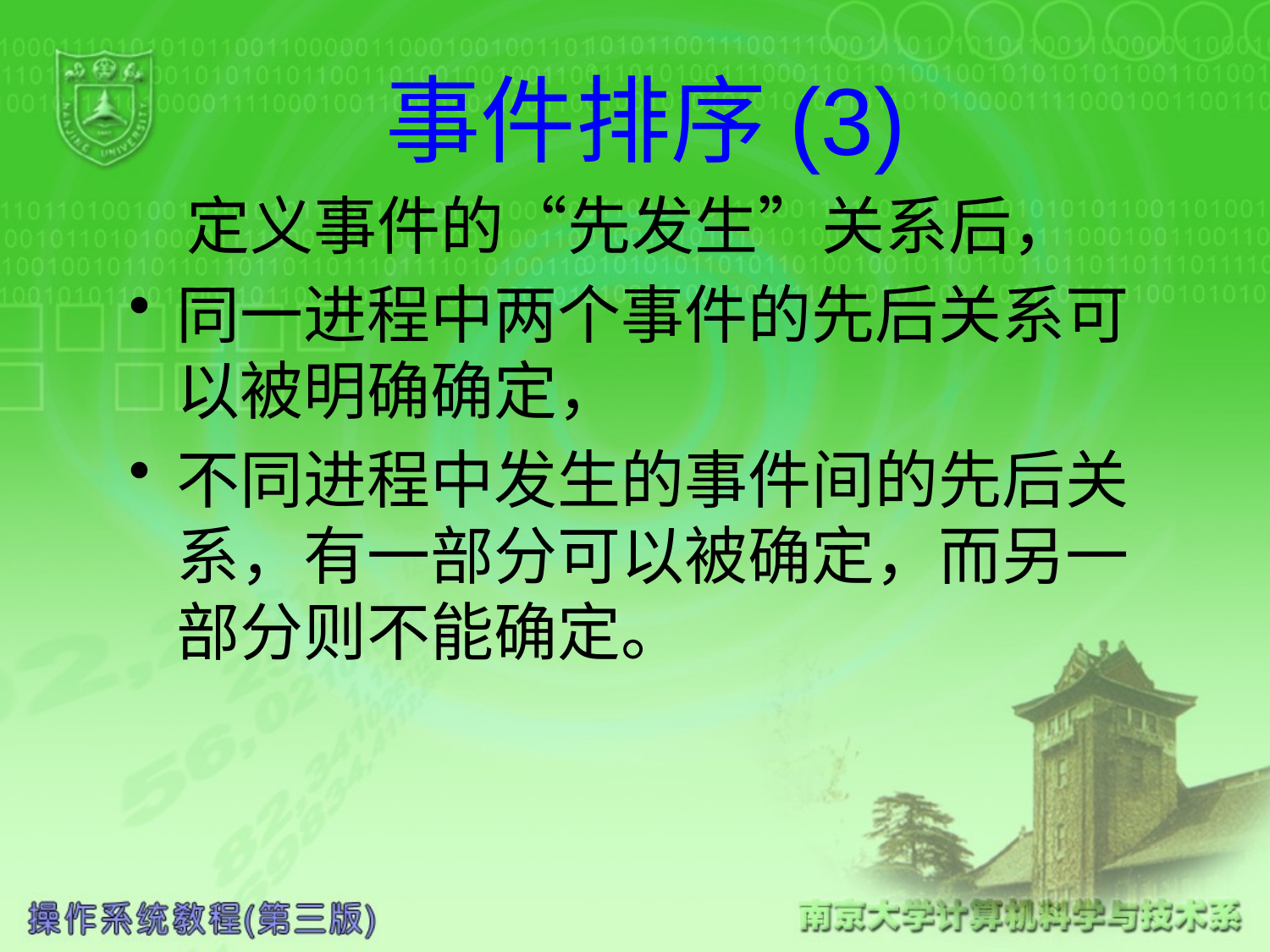

# 事件排序(3)
   定义事件的“先发生”关系后，
同一进程中两个事件的先后关系可以被明确确定，
不同进程中发生的事件间的先后关系，有一部分可以被确定，而另一部分则不能确定。